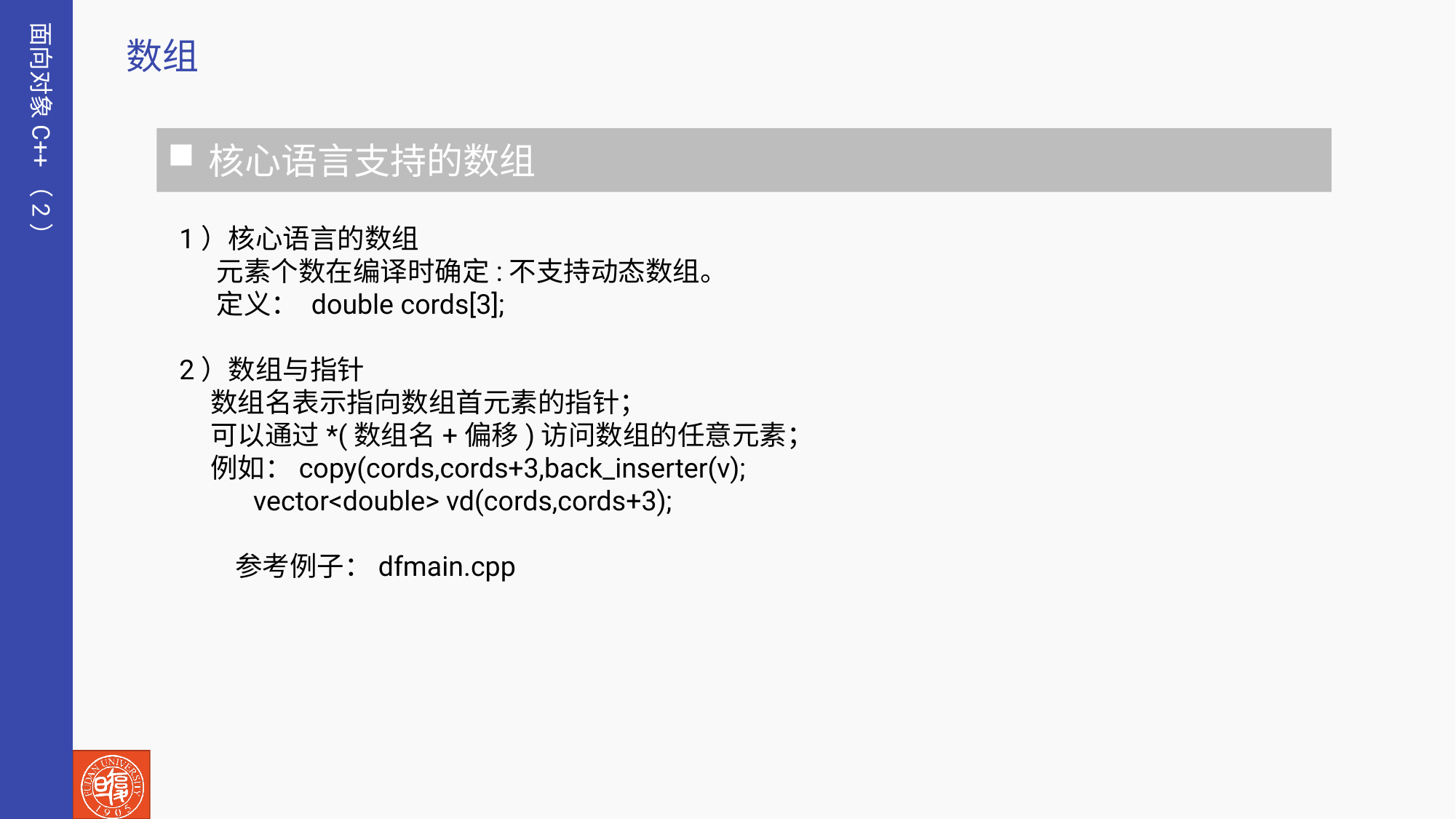

面向对象C++（2）
数组
核心语言支持的数组
1）核心语言的数组
     元素个数在编译时确定:不支持动态数组。
     定义： double cords[3];

2）数组与指针
    数组名表示指向数组首元素的指针；
    可以通过*(数组名+偏移)访问数组的任意元素；
    例如：copy(cords,cords+3,back_inserter(v);
           vector<double> vd(cords,cords+3);

        参考例子：dfmain.cpp